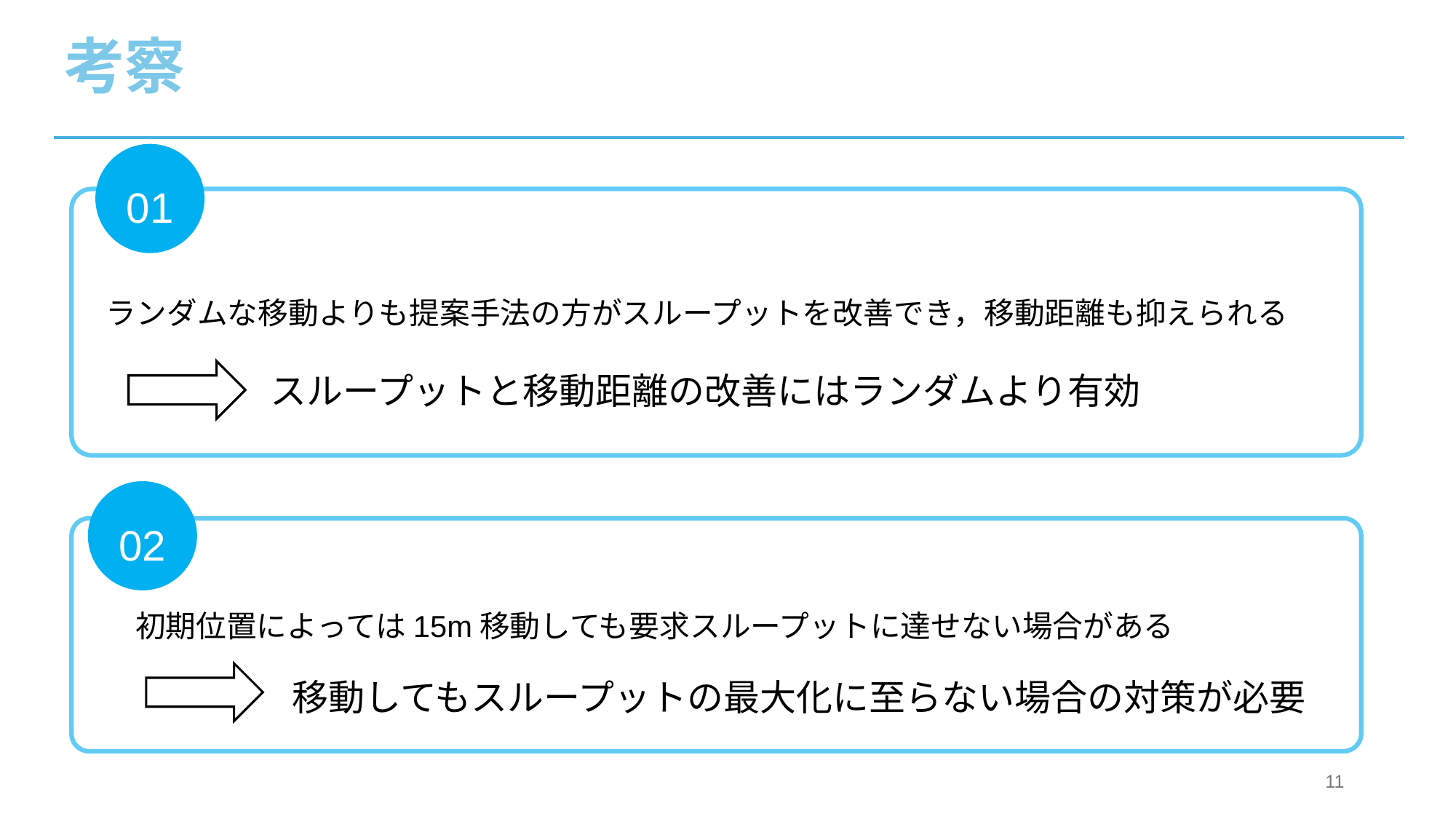

提案手法を適用することで，ランダム移動と比較して全体スループットが約13％改善された．
# 考察
01

ランダムな移動よりも提案手法の方がスループットを改善でき，移動距離も抑えられる

スループットと移動距離の改善にはランダムより有効
02

初期位置によっては15m移動しても要求スループットに達せない場合がある

移動してもスループットの最大化に至らない場合の対策が必要
11
事実から主張できること
（仮説の確認など）
ランダムな移動よりも有意にスループットが改善された
閾値ギリギリまで動くユーザの人数は，スループットが改善しきれないユーザの数であるため，出現位置が悪かったユーザの数とも捉えられる

今回はバンド幅を調和平均で取ったけど，実際は違うのではないか，という議論の余地がある